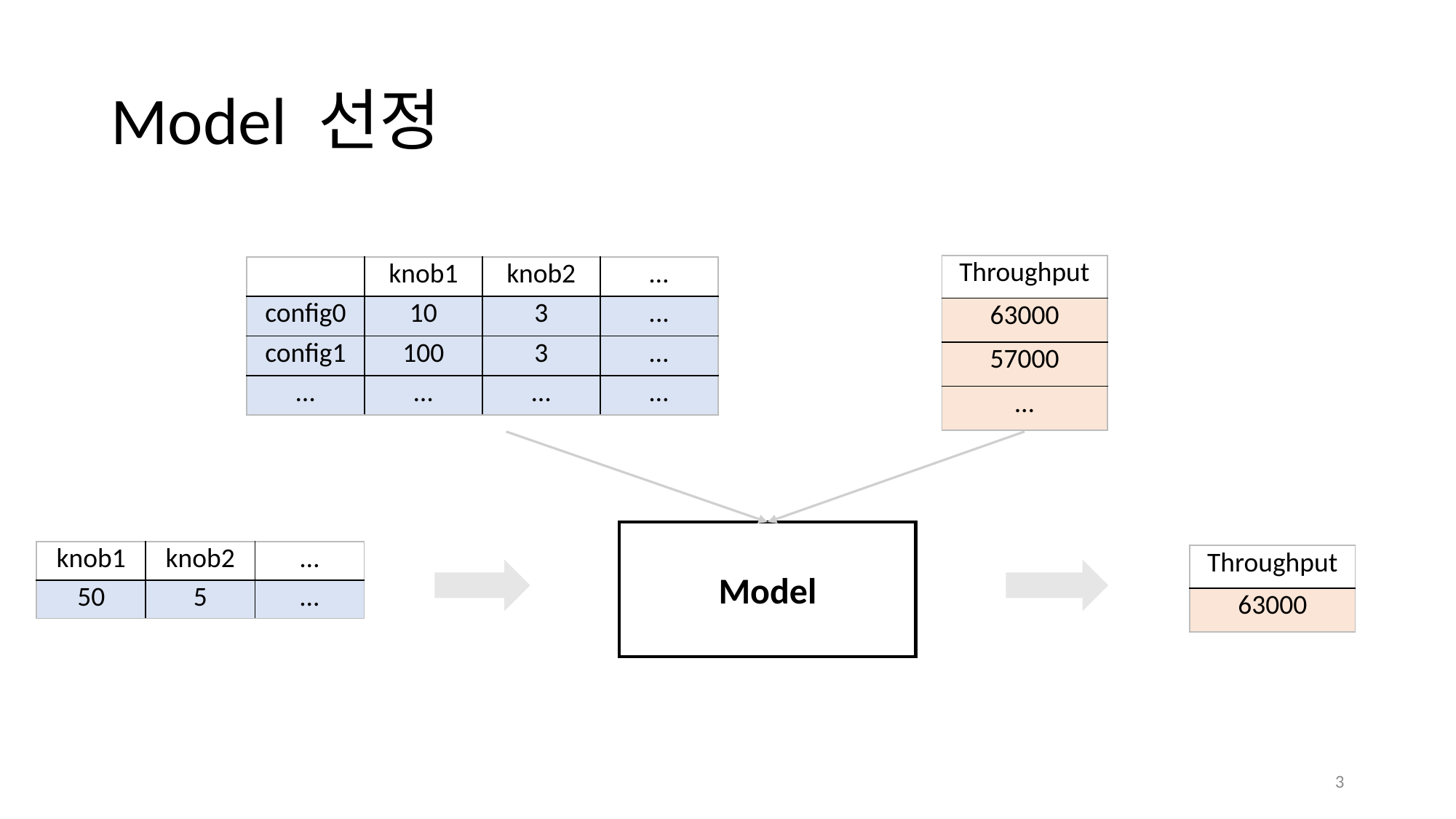

# Model 선정
| Throughput |
| --- |
| 63000 |
| 57000 |
| … |
|  | knob1 | knob2 | … |
| --- | --- | --- | --- |
| config0 | 10 | 3 | ... |
| config1 | 100 | 3 | … |
| … | … | … | … |
Model
| knob1 | knob2 | … |
| --- | --- | --- |
| 50 | 5 | ... |
| Throughput |
| --- |
| 63000 |

3